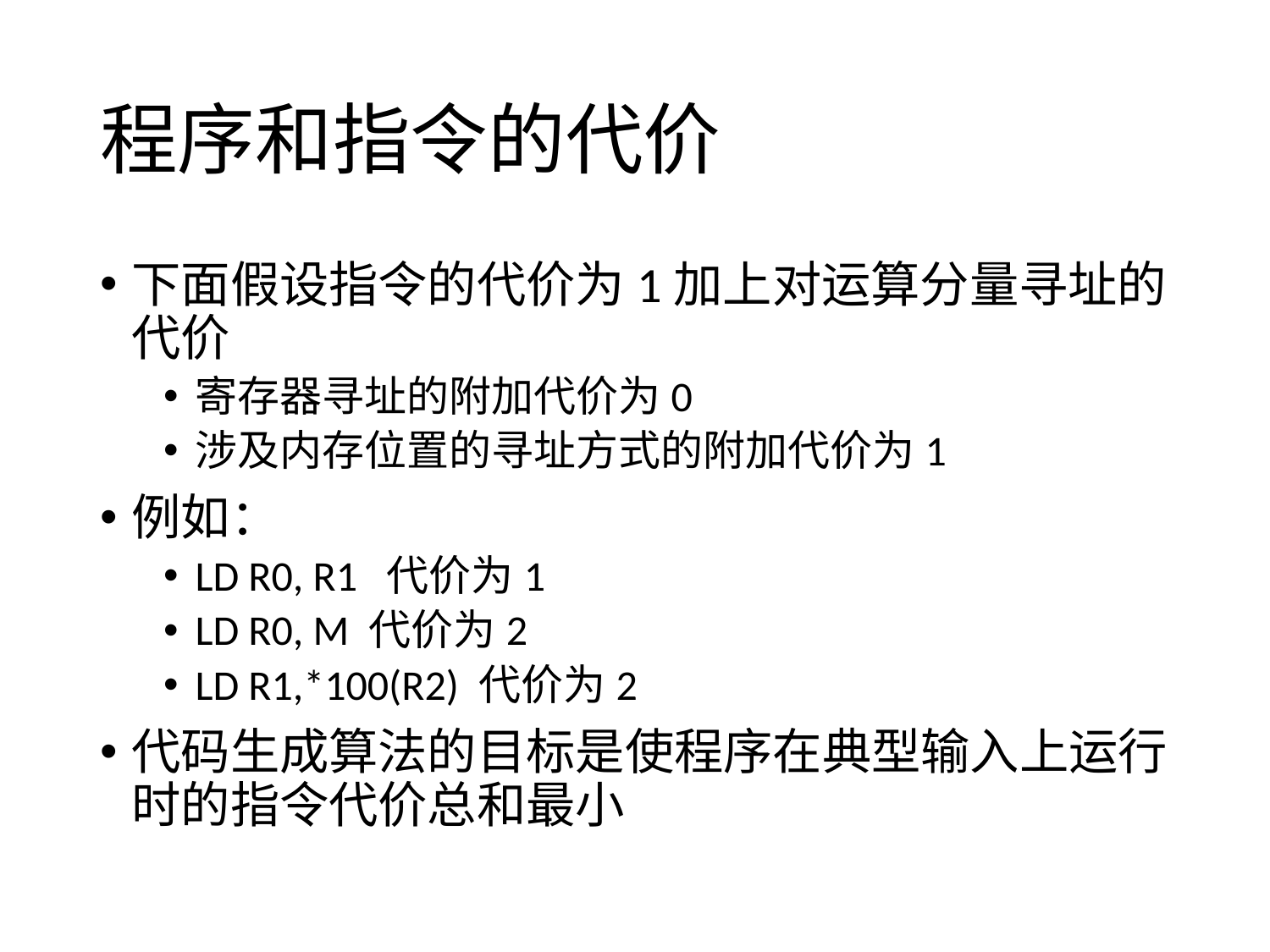

# 程序和指令的代价
下面假设指令的代价为1加上对运算分量寻址的代价
寄存器寻址的附加代价为0
涉及内存位置的寻址方式的附加代价为1
例如：
LD R0, R1  代价为1
LD R0, M 代价为2
LD R1,*100(R2) 代价为2
代码生成算法的目标是使程序在典型输入上运行时的指令代价总和最小